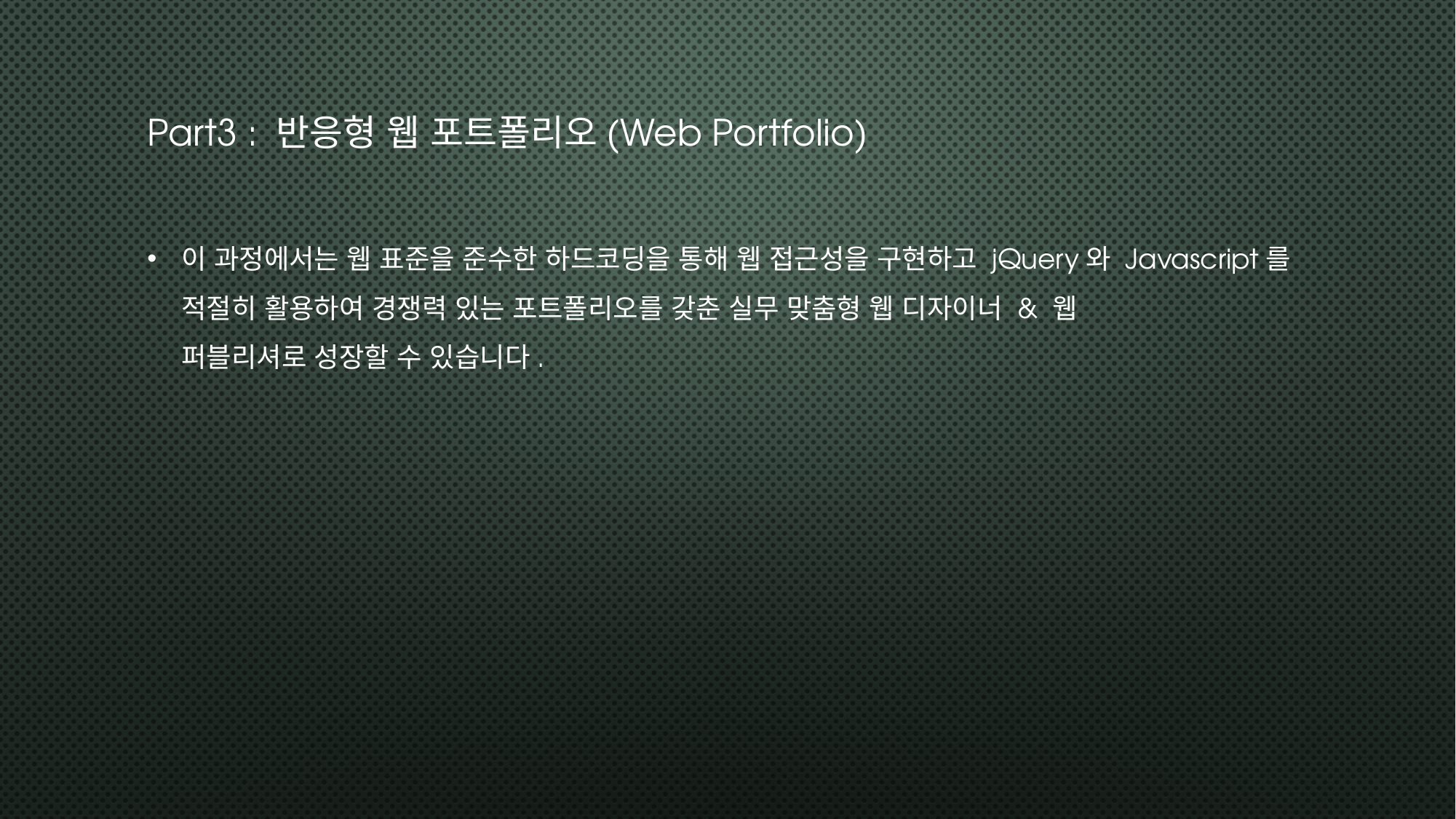

# Part3 : 반응형 웹 포트폴리오(Web Portfolio)
이 과정에서는 웹 표준을 준수한 하드코딩을 통해 웹 접근성을 구현하고 jQuery와 Javascript를 적절히 활용하여 경쟁력 있는 포트폴리오를 갖춘 실무 맞춤형 웹 디자이너 & 웹
퍼블리셔로 성장할 수 있습니다.